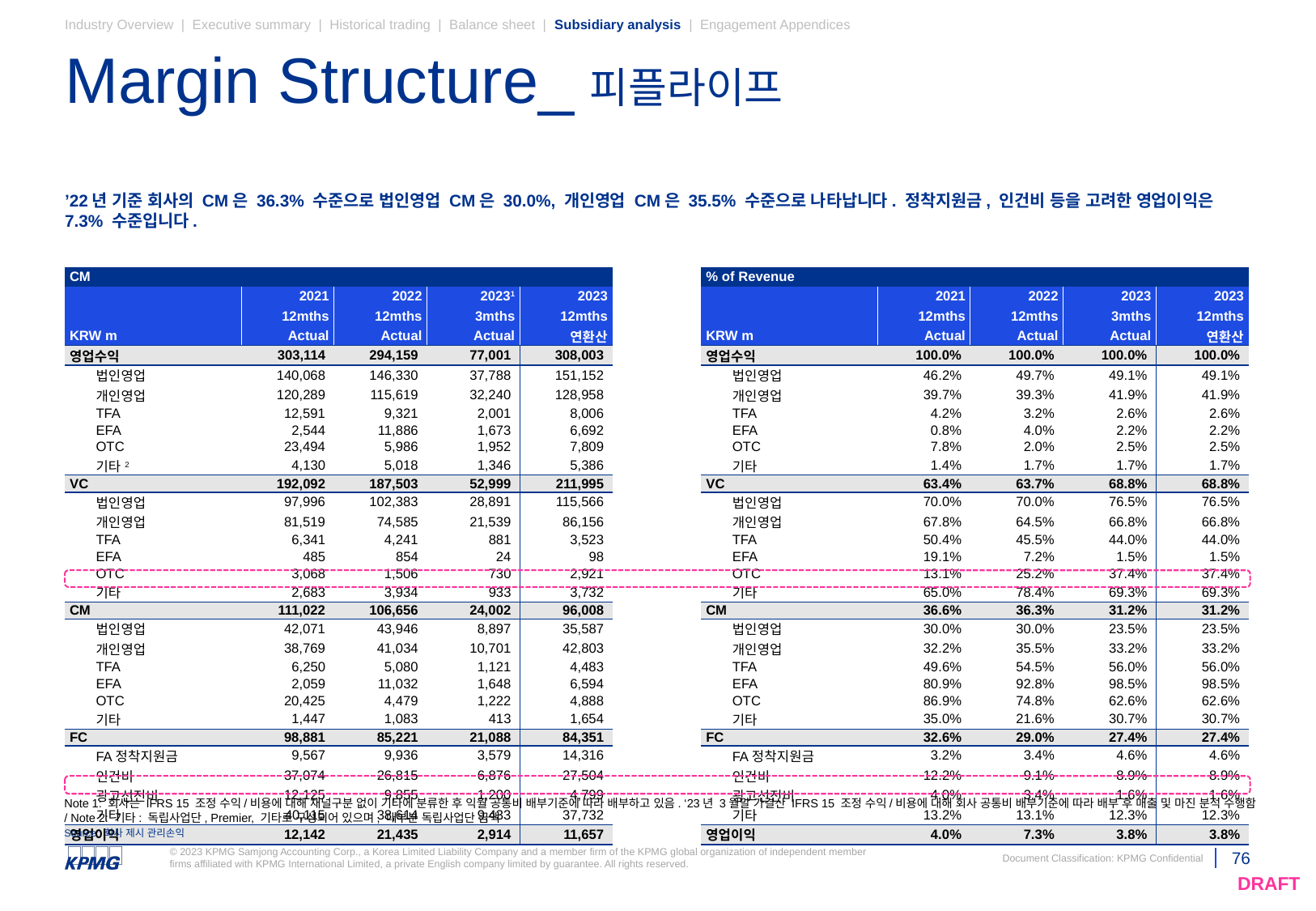

Industry Overview  |  Executive summary  |  Historical trading  |  Balance sheet  |  Subsidiary analysis  |  Engagement Appendices
# Margin Structure_피플라이프
’22년 기준 회사의 CM은 36.3% 수준으로 법인영업 CM은 30.0%, 개인영업 CM은 35.5% 수준으로 나타납니다. 정착지원금, 인건비 등을 고려한 영업이익은 7.3% 수준입니다.
| CM |  |  |  |  |  |  | % of Revenue |  |  |  |  |  |
| --- | --- | --- | --- | --- | --- | --- | --- | --- | --- | --- | --- | --- |
|  |  | 2021 | 2022 | 20231 | 2023 |  |  |  | 2021 | 2022 | 2023 | 2023 |
|  |  | 12mths | 12mths | 3mths | 12mths |  |  |  | 12mths | 12mths | 3mths | 12mths |
| KRW m |  | Actual | Actual | Actual | 연환산 |  | KRW m |  | Actual | Actual | Actual | 연환산 |
| 영업수익 |  | 303,114 | 294,159 | 77,001 | 308,003 |  | 영업수익 |  | 100.0% | 100.0% | 100.0% | 100.0% |
|  | 법인영업 | 140,068 | 146,330 | 37,788 | 151,152 |  |  | 법인영업 | 46.2% | 49.7% | 49.1% | 49.1% |
|  | 개인영업 | 120,289 | 115,619 | 32,240 | 128,958 |  |  | 개인영업 | 39.7% | 39.3% | 41.9% | 41.9% |
|  | TFA | 12,591 | 9,321 | 2,001 | 8,006 |  |  | TFA | 4.2% | 3.2% | 2.6% | 2.6% |
|  | EFA | 2,544 | 11,886 | 1,673 | 6,692 |  |  | EFA | 0.8% | 4.0% | 2.2% | 2.2% |
|  | OTC | 23,494 | 5,986 | 1,952 | 7,809 |  |  | OTC | 7.8% | 2.0% | 2.5% | 2.5% |
|  | 기타2 | 4,130 | 5,018 | 1,346 | 5,386 |  |  | 기타 | 1.4% | 1.7% | 1.7% | 1.7% |
| VC |  | 192,092 | 187,503 | 52,999 | 211,995 |  | VC |  | 63.4% | 63.7% | 68.8% | 68.8% |
|  | 법인영업 | 97,996 | 102,383 | 28,891 | 115,566 |  |  | 법인영업 | 70.0% | 70.0% | 76.5% | 76.5% |
|  | 개인영업 | 81,519 | 74,585 | 21,539 | 86,156 |  |  | 개인영업 | 67.8% | 64.5% | 66.8% | 66.8% |
|  | TFA | 6,341 | 4,241 | 881 | 3,523 |  |  | TFA | 50.4% | 45.5% | 44.0% | 44.0% |
|  | EFA | 485 | 854 | 24 | 98 |  |  | EFA | 19.1% | 7.2% | 1.5% | 1.5% |
|  | OTC | 3,068 | 1,506 | 730 | 2,921 |  |  | OTC | 13.1% | 25.2% | 37.4% | 37.4% |
|  | 기타 | 2,683 | 3,934 | 933 | 3,732 |  |  | 기타 | 65.0% | 78.4% | 69.3% | 69.3% |
| CM |  | 111,022 | 106,656 | 24,002 | 96,008 |  | CM |  | 36.6% | 36.3% | 31.2% | 31.2% |
|  | 법인영업 | 42,071 | 43,946 | 8,897 | 35,587 |  |  | 법인영업 | 30.0% | 30.0% | 23.5% | 23.5% |
|  | 개인영업 | 38,769 | 41,034 | 10,701 | 42,803 |  |  | 개인영업 | 32.2% | 35.5% | 33.2% | 33.2% |
|  | TFA | 6,250 | 5,080 | 1,121 | 4,483 |  |  | TFA | 49.6% | 54.5% | 56.0% | 56.0% |
|  | EFA | 2,059 | 11,032 | 1,648 | 6,594 |  |  | EFA | 80.9% | 92.8% | 98.5% | 98.5% |
|  | OTC | 20,425 | 4,479 | 1,222 | 4,888 |  |  | OTC | 86.9% | 74.8% | 62.6% | 62.6% |
|  | 기타 | 1,447 | 1,083 | 413 | 1,654 |  |  | 기타 | 35.0% | 21.6% | 30.7% | 30.7% |
| FC |  | 98,881 | 85,221 | 21,088 | 84,351 |  | FC |  | 32.6% | 29.0% | 27.4% | 27.4% |
|  | FA정착지원금 | 9,567 | 9,936 | 3,579 | 14,316 |  |  | FA정착지원금 | 3.2% | 3.4% | 4.6% | 4.6% |
|  | 인건비 | 37,074 | 26,815 | 6,876 | 27,504 |  |  | 인건비 | 12.2% | 9.1% | 8.9% | 8.9% |
|  | 광고선전비 | 12,125 | 9,855 | 1,200 | 4,799 |  |  | 광고선전비 | 4.0% | 3.4% | 1.6% | 1.6% |
|  | 기타 | 40,115 | 38,614 | 9,433 | 37,732 |  |  | 기타 | 13.2% | 13.1% | 12.3% | 12.3% |
| 영업이익 |  | 12,142 | 21,435 | 2,914 | 11,657 |  | 영업이익 |  | 4.0% | 7.3% | 3.8% | 3.8% |

Note 1: 회사는 IFRS 15 조정 수익/비용에 대해 채널구분 없이 기타에 분류한 후 익월 공통비 배부기준에 따라 배부하고 있음. ‘23년 3월말 가결산 IFRS 15 조정 수익/비용에 대해 회사 공통비 배부기준에 따라 배부 후 매출 및 마진 분석 수행함 / Note 2: 기타: 독립사업단, Premier, 기타로 구성되어 있으며, 대부분 독립사업단 금액
Source: 회사 제시 관리손익